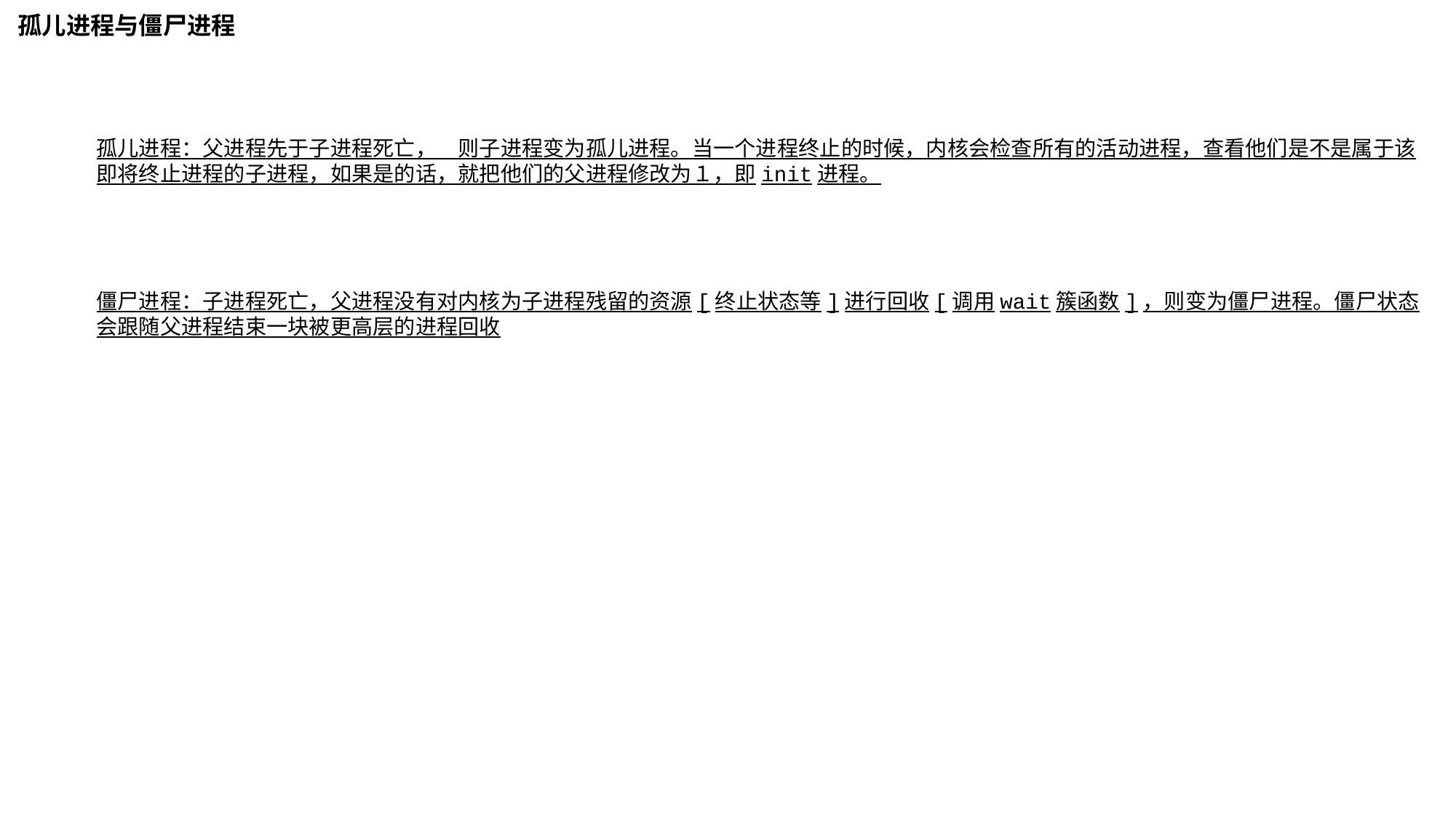

孤儿进程与僵尸进程
孤儿进程：父进程先于子进程死亡，　则子进程变为孤儿进程。当一个进程终止的时候，内核会检查所有的活动进程，查看他们是不是属于该即将终止进程的子进程，如果是的话，就把他们的父进程修改为１，即init进程。

僵尸进程：子进程死亡，父进程没有对内核为子进程残留的资源[终止状态等]进行回收[调用wait簇函数]，则变为僵尸进程。僵尸状态会跟随父进程结束一块被更高层的进程回收